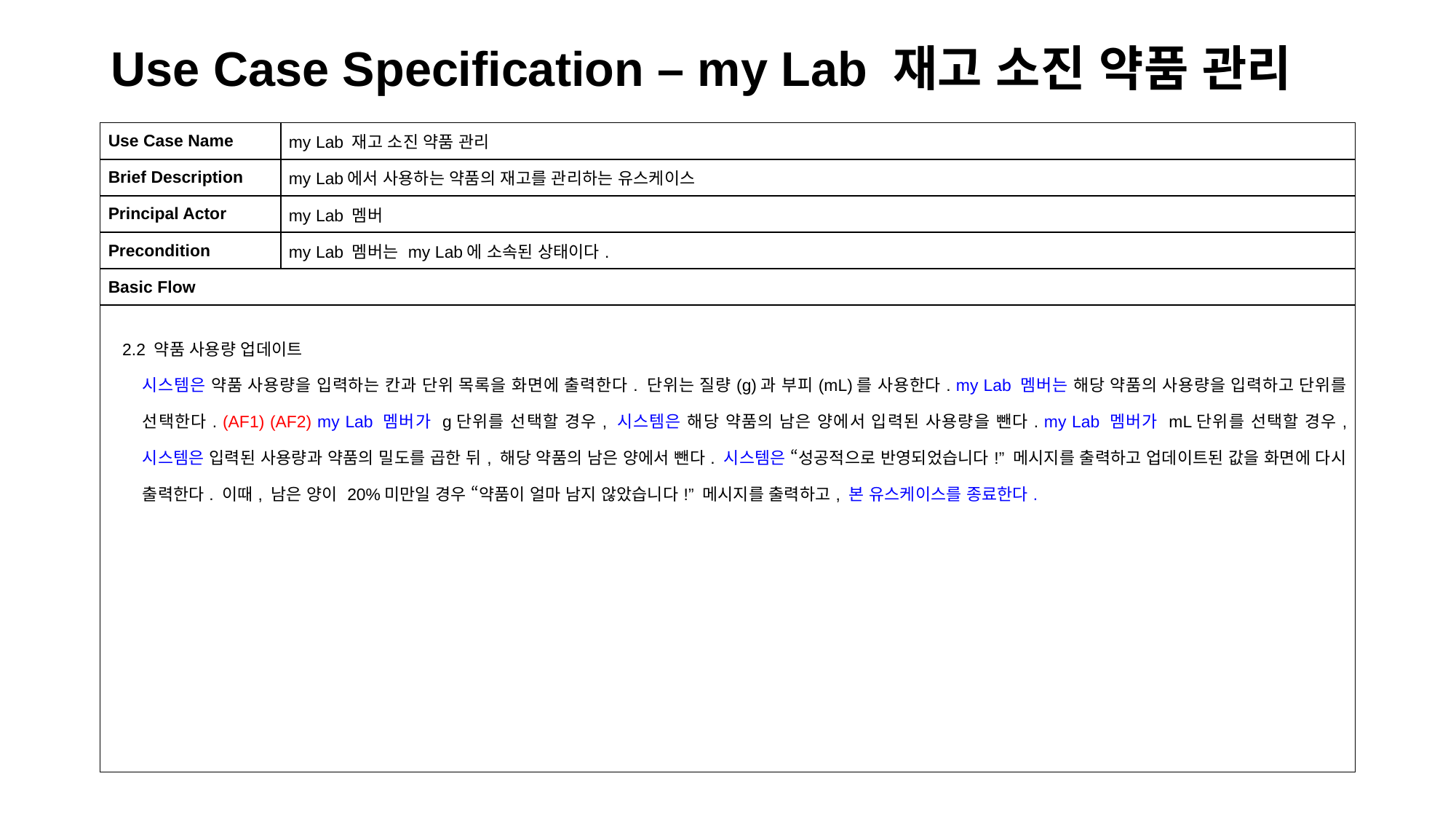

# Use Case Specification – my Lab 재고 소진 약품 관리
| Use Case Name | my Lab 재고 소진 약품 관리 |
| --- | --- |
| Brief Description | my Lab에서 사용하는 약품의 재고를 관리하는 유스케이스 |
| Principal Actor | my Lab 멤버 |
| Precondition | my Lab 멤버는 my Lab에 소속된 상태이다. |
| Basic Flow |  |
| 2.2 약품 사용량 업데이트 시스템은 약품 사용량을 입력하는 칸과 단위 목록을 화면에 출력한다. 단위는 질량(g)과 부피(mL)를 사용한다. my Lab 멤버는 해당 약품의 사용량을 입력하고 단위를 선택한다. (AF1) (AF2) my Lab 멤버가 g단위를 선택할 경우, 시스템은 해당 약품의 남은 양에서 입력된 사용량을 뺀다. my Lab 멤버가 mL단위를 선택할 경우, 시스템은 입력된 사용량과 약품의 밀도를 곱한 뒤, 해당 약품의 남은 양에서 뺀다. 시스템은 “성공적으로 반영되었습니다!” 메시지를 출력하고 업데이트된 값을 화면에 다시 출력한다. 이때, 남은 양이 20%미만일 경우 “약품이 얼마 남지 않았습니다!” 메시지를 출력하고, 본 유스케이스를 종료한다. |  |